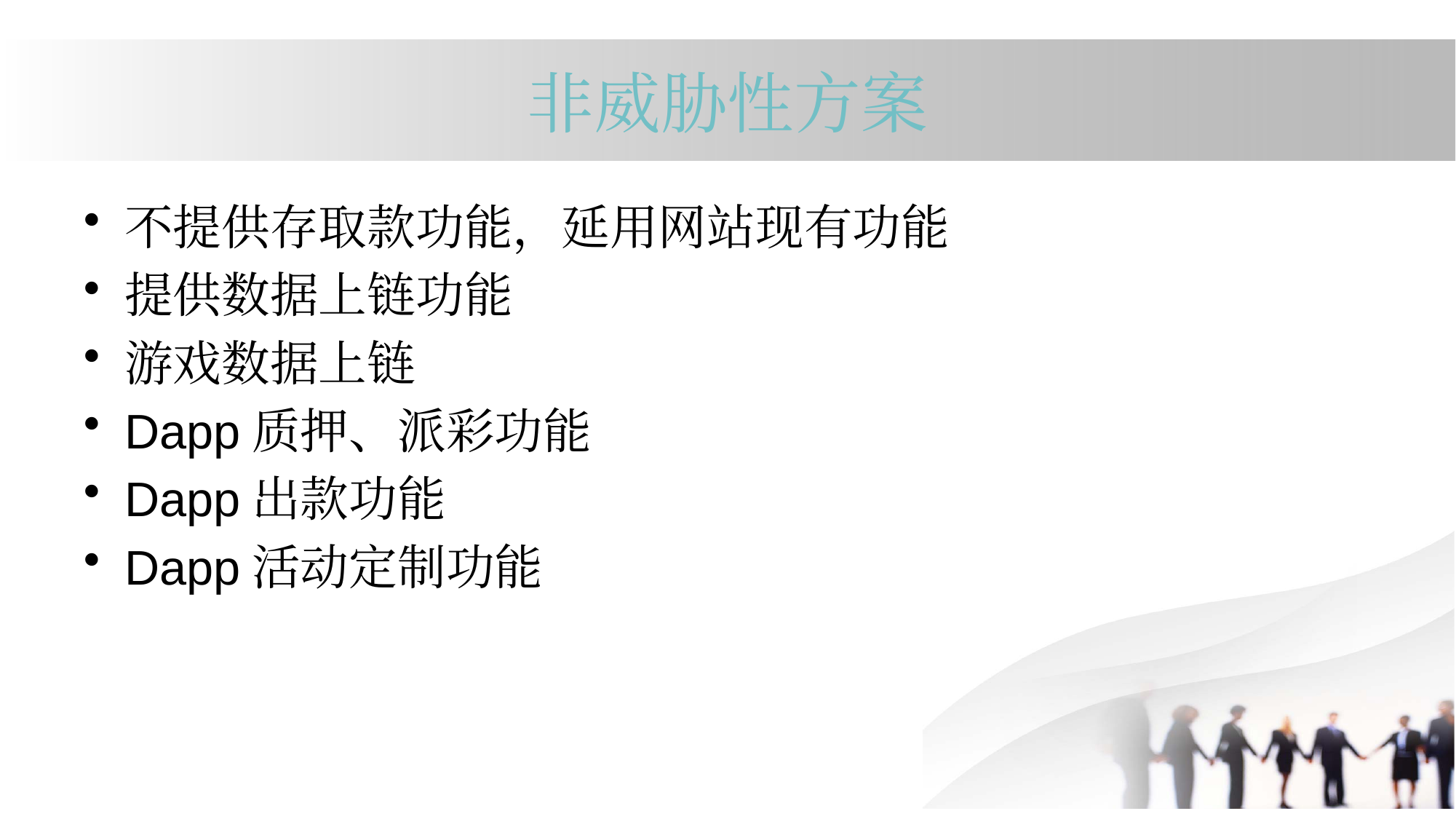

# 非威胁性方案
不提供存取款功能，延用网站现有功能
提供数据上链功能
游戏数据上链
Dapp质押、派彩功能
Dapp出款功能
Dapp活动定制功能